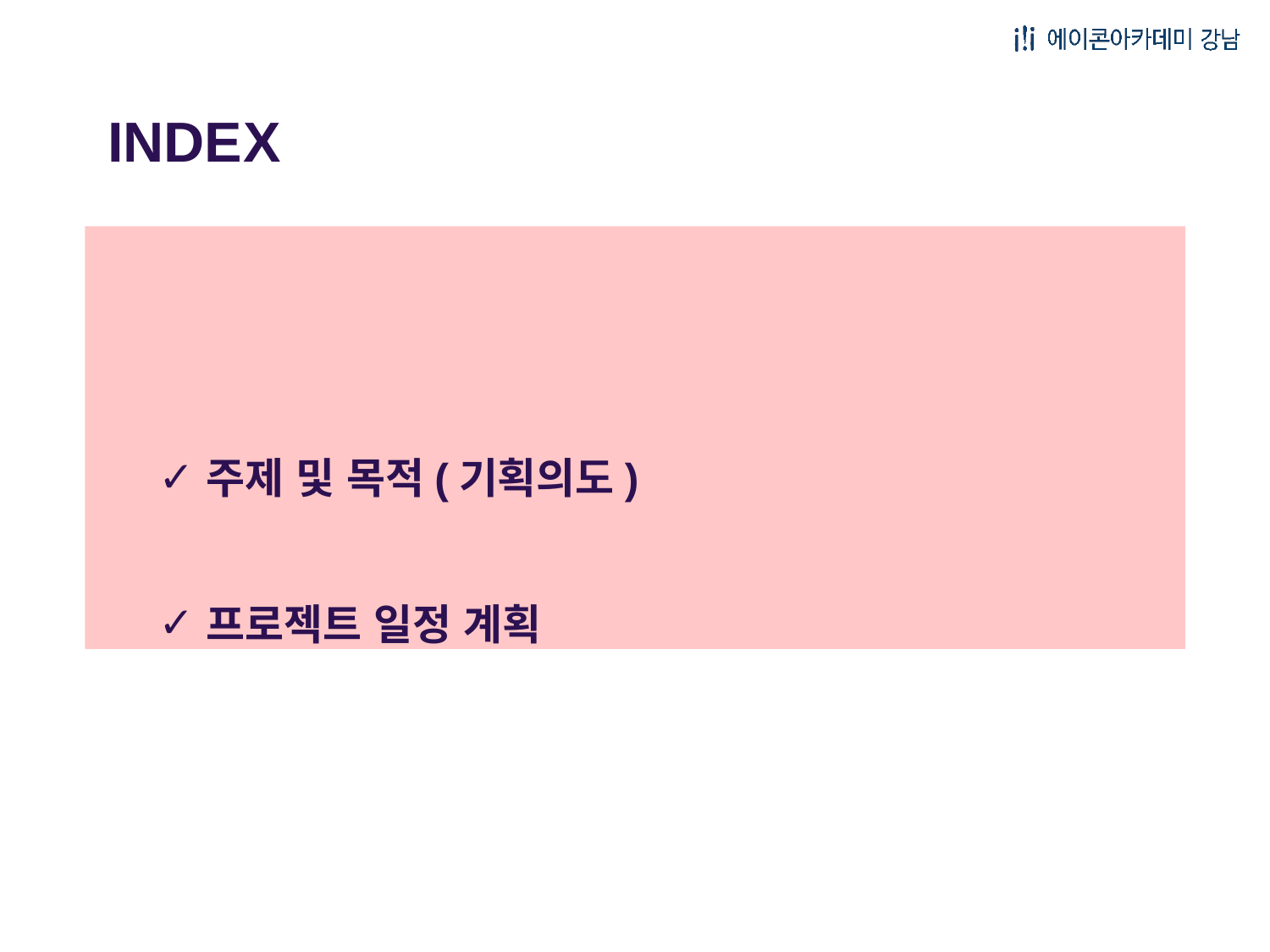

# INDEX

주제 및 목적(기획의도)

프로젝트 일정 계획